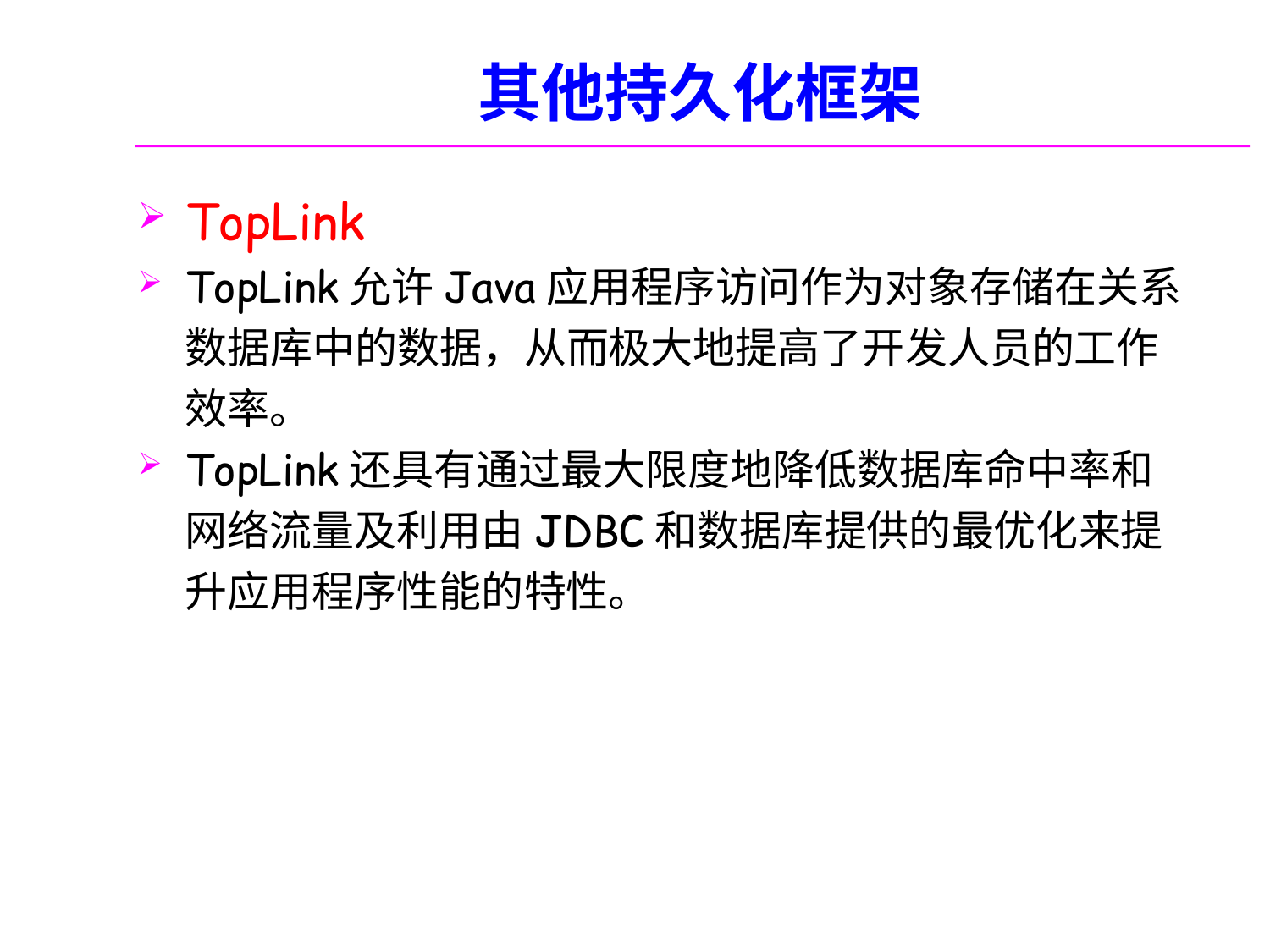

# 其他持久化框架
TopLink
TopLink允许Java应用程序访问作为对象存储在关系数据库中的数据，从而极大地提高了开发人员的工作效率。
TopLink还具有通过最大限度地降低数据库命中率和网络流量及利用由JDBC和数据库提供的最优化来提升应用程序性能的特性。
94